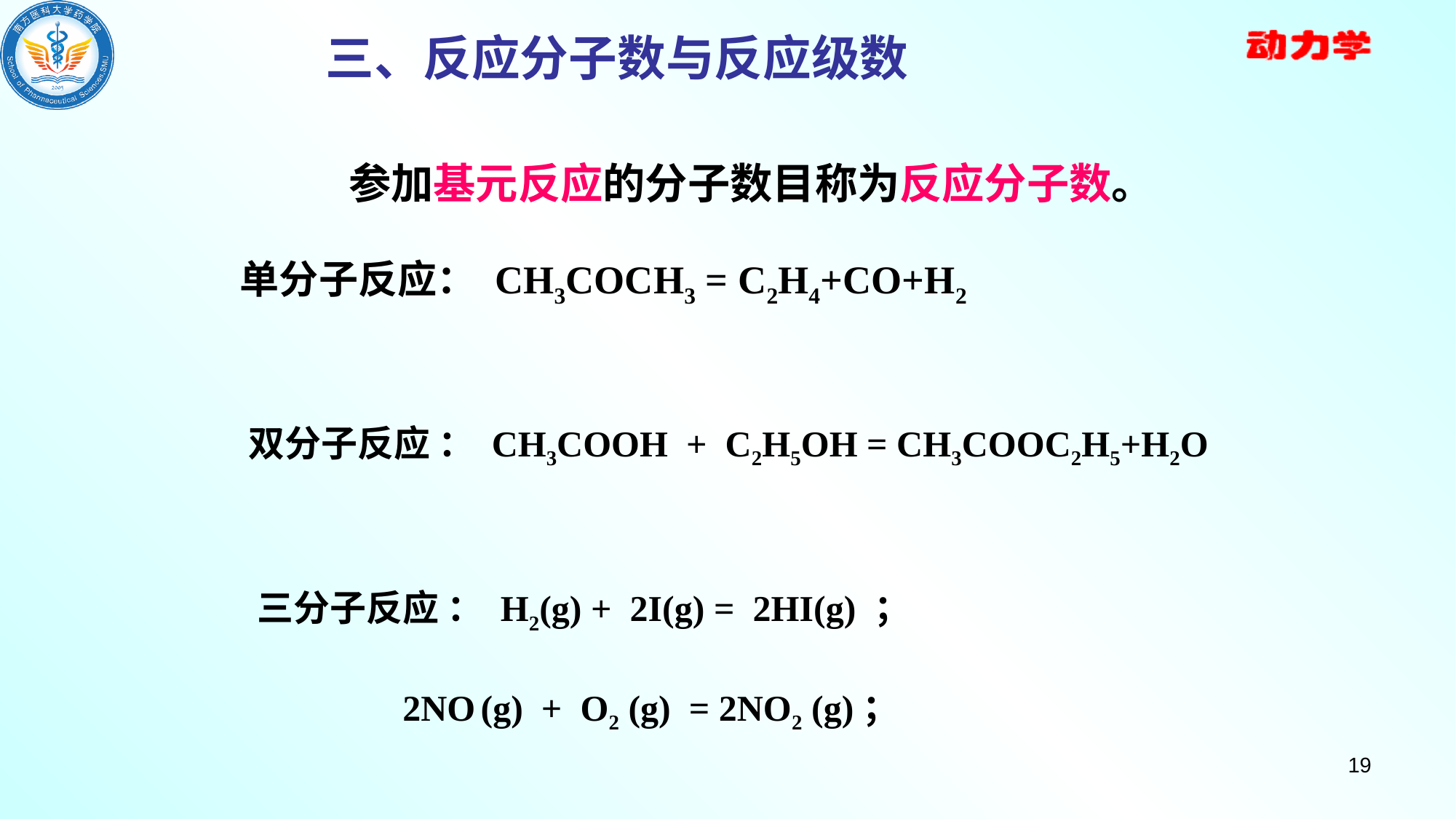

# 三、反应分子数与反应级数
        参加基元反应的分子数目称为反应分子数。
单分子反应： CH3COCH3 = C2H4+CO+H2
双分子反应 ： CH3COOH  +  C2H5OH = CH3COOC2H5+H2O
三分子反应 ： H2(g) +  2I(g) =  2HI(g) ；
                2NO (g)  +  O2 (g)  = 2NO2 (g)；
19